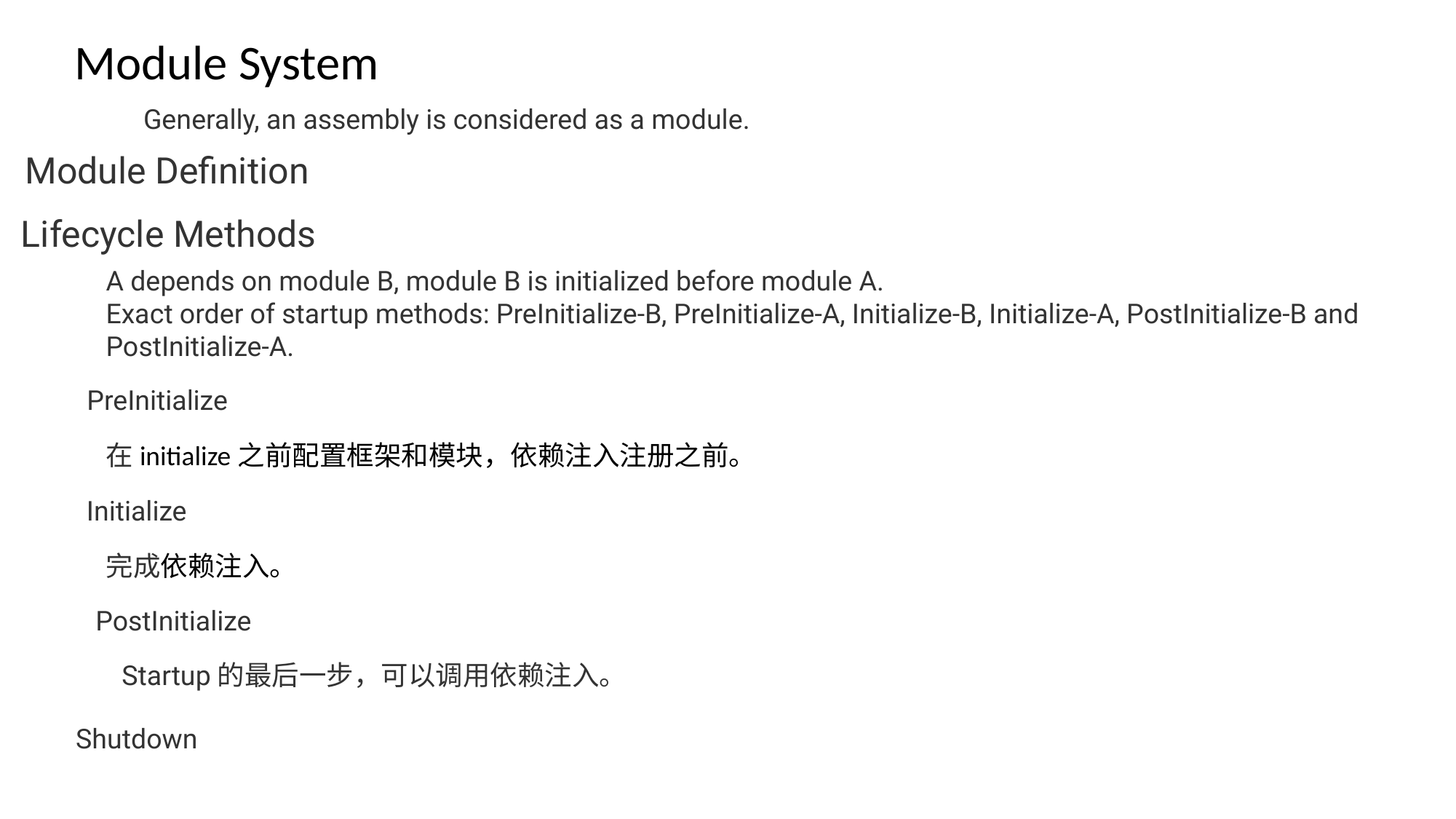

Module System
Generally, an assembly is considered as a module.
Module Definition
Lifecycle Methods
A depends on module B, module B is initialized before module A.
Exact order of startup methods: PreInitialize-B, PreInitialize-A, Initialize-B, Initialize-A, PostInitialize-B and PostInitialize-A.
PreInitialize
在initialize之前配置框架和模块，依赖注入注册之前。
Initialize
完成依赖注入。
PostInitialize
Startup的最后一步，可以调用依赖注入。
Shutdown